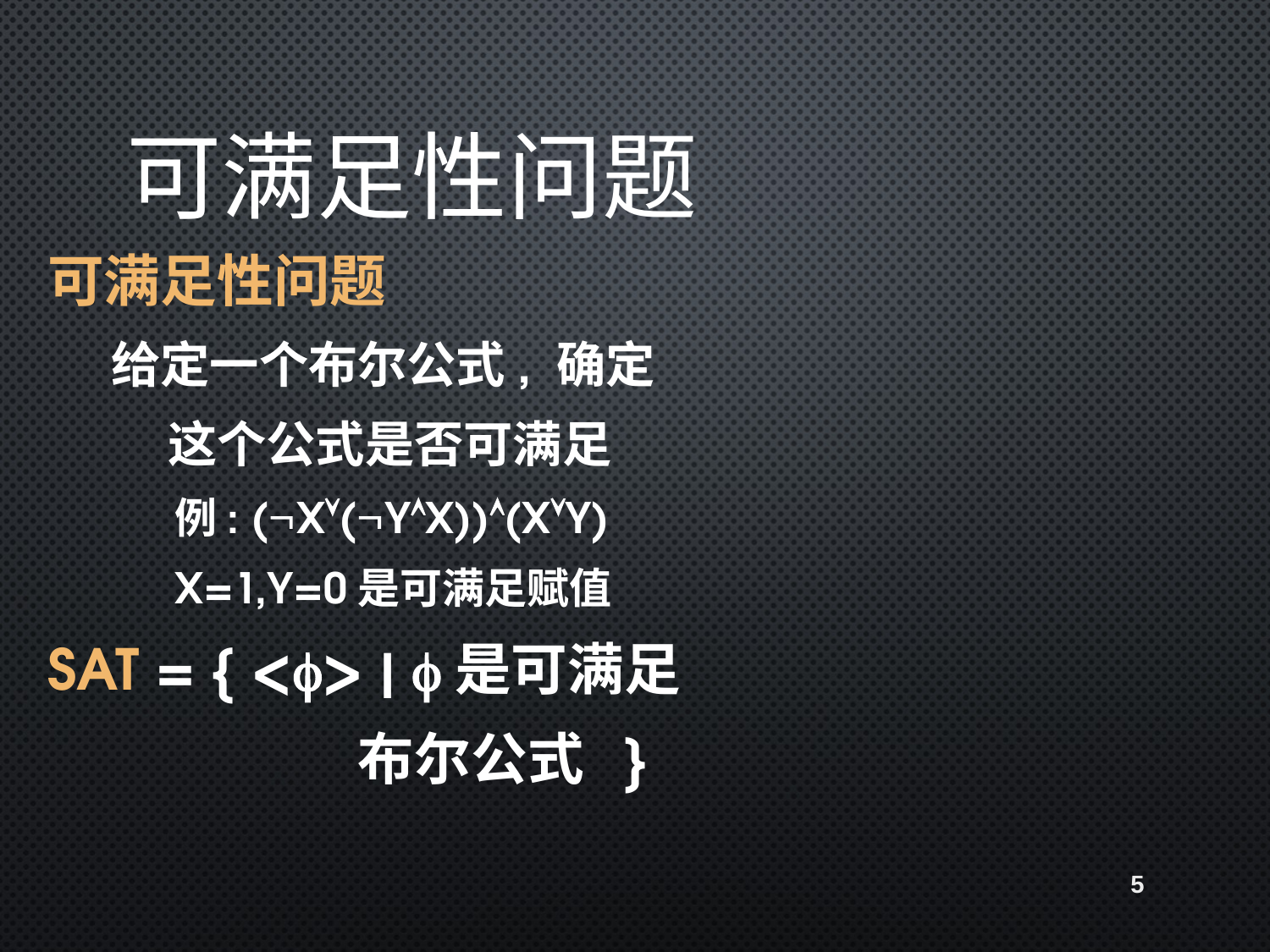

# 可满足性问题
可满足性问题
给定一个布尔公式, 确定
    这个公式是否可满足
例: (¬x∨(¬y∧x))∧(x∨y)
x=1,y=0是可满足赋值
SAT = { <φ> | φ是可满足
                       布尔公式  }
5